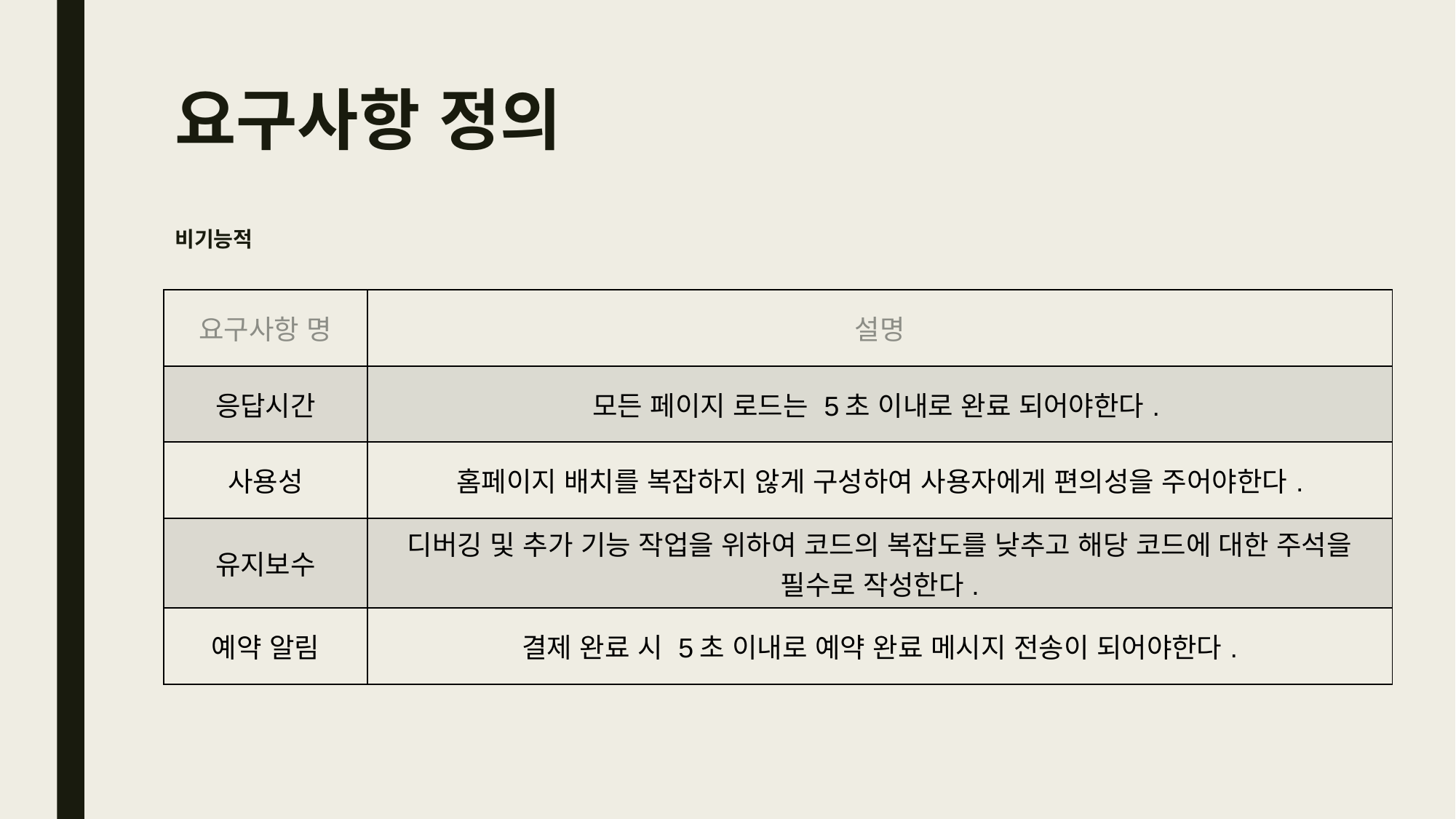

# 요구사항 정의
비기능적
| 요구사항 명 | 설명 |
| --- | --- |
| 응답시간 | 모든 페이지 로드는 5초 이내로 완료 되어야한다. |
| 사용성 | 홈페이지 배치를 복잡하지 않게 구성하여 사용자에게 편의성을 주어야한다. |
| 유지보수 | 디버깅 및 추가 기능 작업을 위하여 코드의 복잡도를 낮추고 해당 코드에 대한 주석을 필수로 작성한다. |
| 예약 알림 | 결제 완료 시 5초 이내로 예약 완료 메시지 전송이 되어야한다. |